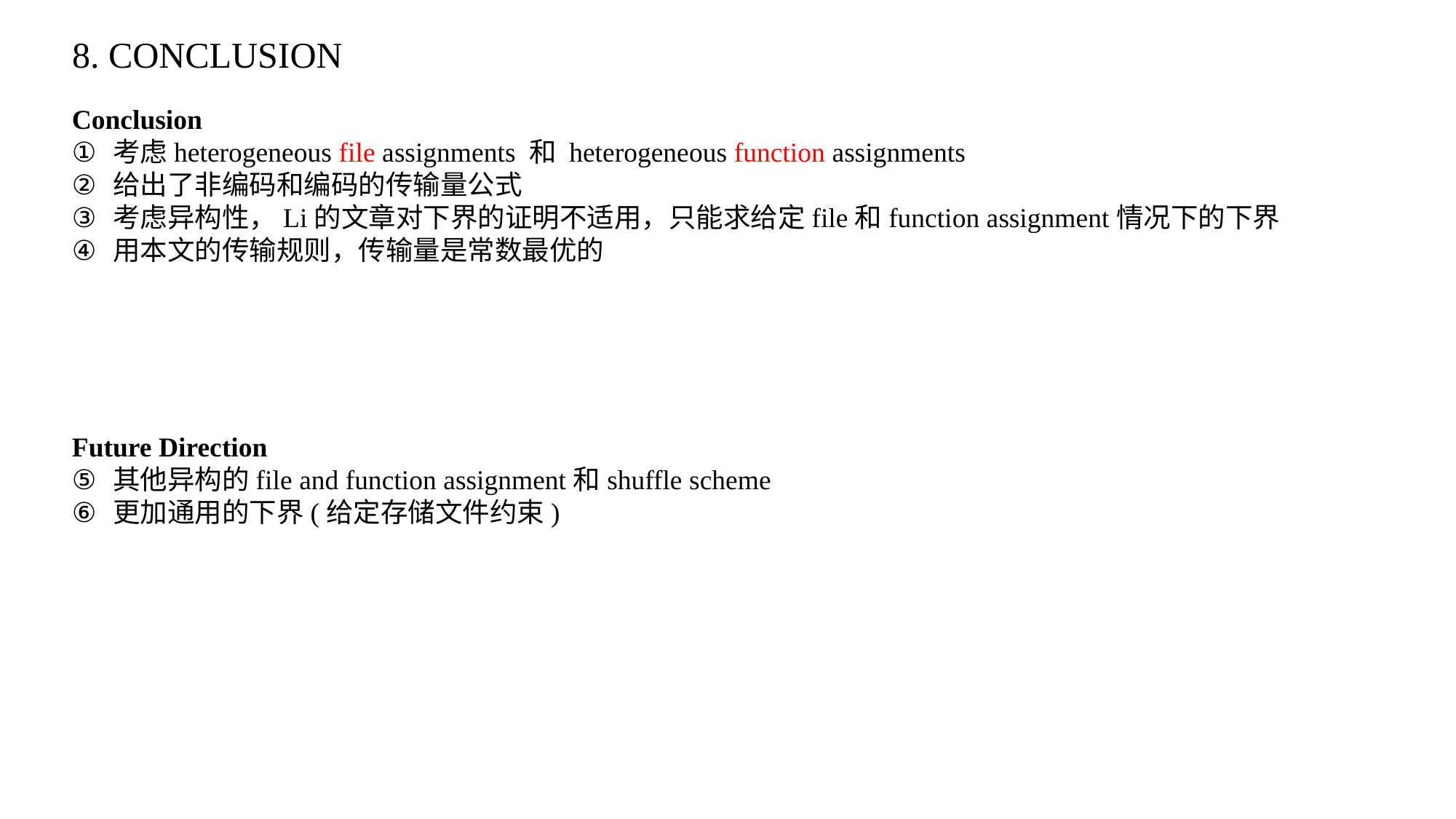

# 8. CONCLUSION
Conclusion
考虑heterogeneous file assignments 和 heterogeneous function assignments
给出了非编码和编码的传输量公式
考虑异构性，Li的文章对下界的证明不适用，只能求给定file和function assignment情况下的下界
用本文的传输规则，传输量是常数最优的

Future Direction
其他异构的file and function assignment和shuffle scheme
更加通用的下界(给定存储文件约束)